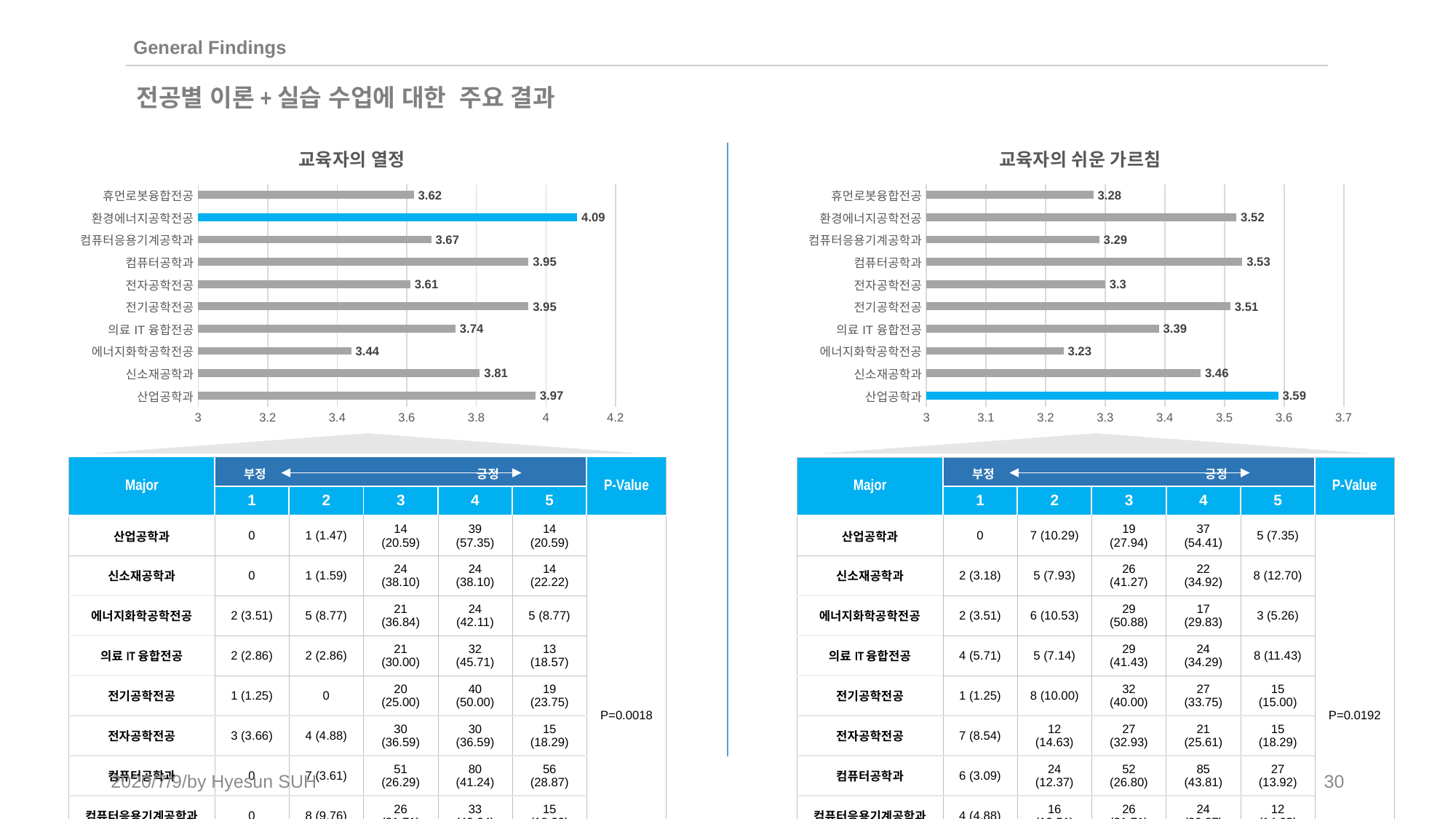

General Findings
전공별 이론+실습 수업에 대한  주요 결과

### Chart:

| Category | 교육자의 열정 |
|---|---|
| 산업공학과 | 3.97 |
| 신소재공학과 | 3.81 |
| 에너지화학공학전공 | 3.44 |
| 의료IT융합전공 | 3.74 |
| 전기공학전공 | 3.95 |
| 전자공학전공 | 3.61 |
| 컴퓨터공학과 | 3.95 |
| 컴퓨터응용기계공학과 | 3.67 |
| 환경에너지공학전공 | 4.09 |
| 휴먼로봇융합전공 | 3.62 |

### Chart:

| Category | 교육자의 쉬운 가르침 |
|---|---|
| 산업공학과 | 3.59 |
| 신소재공학과 | 3.46 |
| 에너지화학공학전공 | 3.23 |
| 의료IT융합전공 | 3.39 |
| 전기공학전공 | 3.51 |
| 전자공학전공 | 3.3 |
| 컴퓨터공학과 | 3.53 |
| 컴퓨터응용기계공학과 | 3.29 |
| 환경에너지공학전공 | 3.52 |
| 휴먼로봇융합전공 | 3.28 |

| Major |  |  |  |  |  | P-Value |
| --- | --- | --- | --- | --- | --- | --- |
|  | 1 | 2 | 3 | 4 | 5 |  |
| 산업공학과 | 0 | 1 (1.47) | 14 (20.59) | 39 (57.35) | 14 (20.59) | P=0.0018 |
| 신소재공학과 | 0 | 1 (1.59) | 24 (38.10) | 24 (38.10) | 14 (22.22) |  |
| 에너지화학공학전공 | 2 (3.51) | 5 (8.77) | 21 (36.84) | 24 (42.11) | 5 (8.77) |  |
| 의료IT융합전공 | 2 (2.86) | 2 (2.86) | 21 (30.00) | 32 (45.71) | 13 (18.57) |  |
| 전기공학전공 | 1 (1.25) | 0 | 20 (25.00) | 40 (50.00) | 19 (23.75) |  |
| 전자공학전공 | 3 (3.66) | 4 (4.88) | 30 (36.59) | 30 (36.59) | 15 (18.29) |  |
| 컴퓨터공학과 | 0 | 7 (3.61) | 51 (26.29) | 80 (41.24) | 56 (28.87) |  |
| 컴퓨터응용기계공학과 | 0 | 8 (9.76) | 26 (31.71) | 33 (40.24) | 15 (18.29) |  |
| 환경에너지공학전공 | 0 | 0 | 13 (19.70) | 34 (51.52) | 19 (28.79) |  |
| 휴먼로봇융합전공 | 1 (1.56) | 5 (7.81) | 20 (31.25) | 29 (45.31) | 9 (14.06) |  |
| Major |  |  |  |  |  | P-Value |
| --- | --- | --- | --- | --- | --- | --- |
|  | 1 | 2 | 3 | 4 | 5 |  |
| 산업공학과 | 0 | 7 (10.29) | 19 (27.94) | 37 (54.41) | 5 (7.35) | P=0.0192 |
| 신소재공학과 | 2 (3.18) | 5 (7.93) | 26 (41.27) | 22 (34.92) | 8 (12.70) |  |
| 에너지화학공학전공 | 2 (3.51) | 6 (10.53) | 29 (50.88) | 17 (29.83) | 3 (5.26) |  |
| 의료IT융합전공 | 4 (5.71) | 5 (7.14) | 29 (41.43) | 24 (34.29) | 8 (11.43) |  |
| 전기공학전공 | 1 (1.25) | 8 (10.00) | 32 (40.00) | 27 (33.75) | 15 (15.00) |  |
| 전자공학전공 | 7 (8.54) | 12 (14.63) | 27 (32.93) | 21 (25.61) | 15 (18.29) |  |
| 컴퓨터공학과 | 6 (3.09) | 24 (12.37) | 52 (26.80) | 85 (43.81) | 27 (13.92) |  |
| 컴퓨터응용기계공학과 | 4 (4.88) | 16 (19.51) | 26 (31.71) | 24 (29.27) | 12 (14.63) |  |
| 환경에너지공학전공 | 4 (6.06) | 5 (7.58) | 20 (30.30) | 27 (40.91) | 10 (15.15) |  |
| 휴먼로봇융합전공 | 2 (3.13) | 9 (14.06) | 25 (39.06) | 25 (39.06) | 3 (4.69) |  |
부정                                                             긍정
부정                                                             긍정
2020/7/9/by Hyesun SUH
30